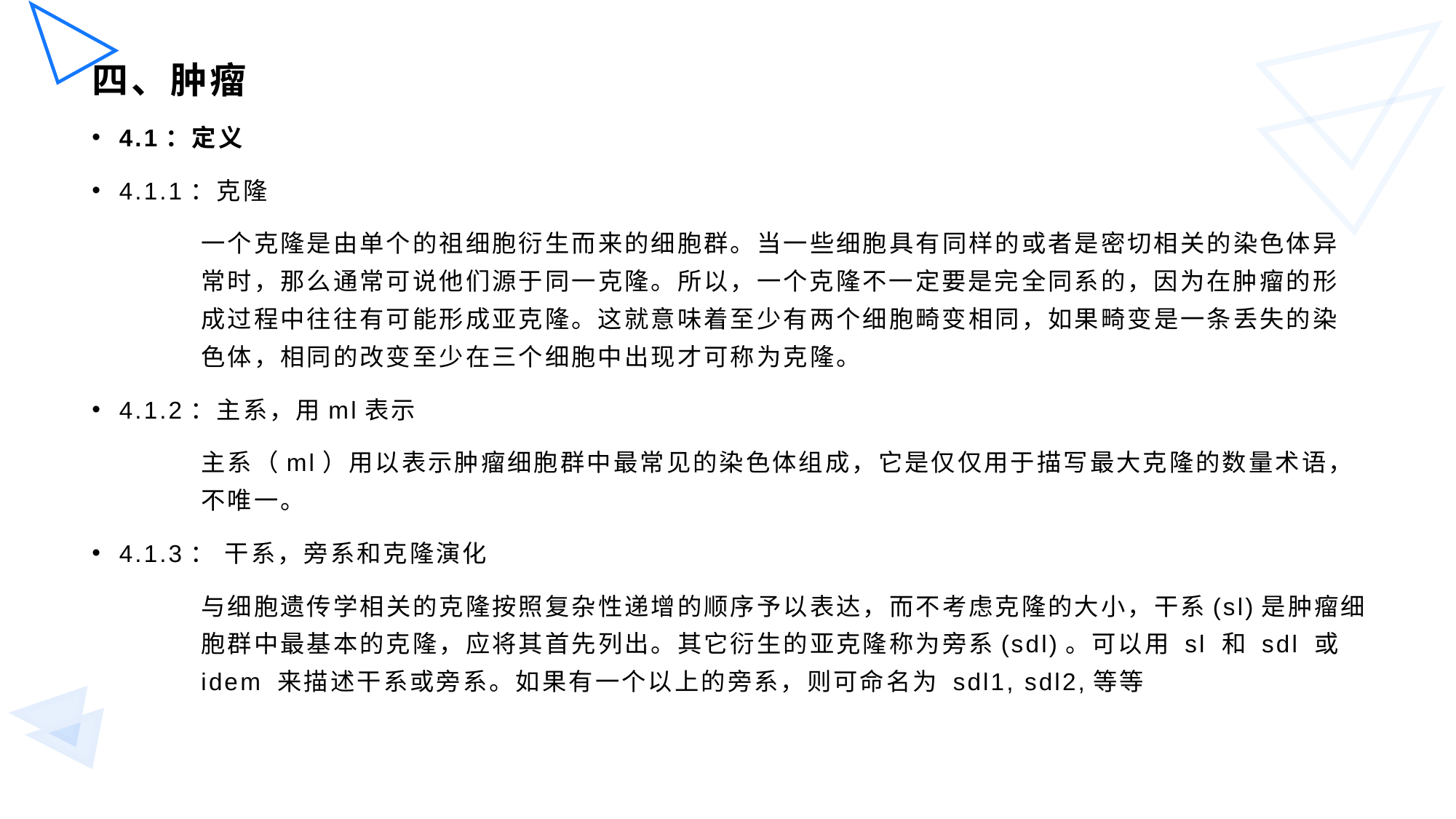

# 四、肿瘤
4.1：定义
4.1.1：克隆
	一个克隆是由单个的祖细胞衍生而来的细胞群。当一些细胞具有同样的或者是密切相关的染色体异	常时，那么通常可说他们源于同一克隆。所以，一个克隆不一定要是完全同系的，因为在肿瘤的形	成过程中往往有可能形成亚克隆。这就意味着至少有两个细胞畸变相同，如果畸变是一条丢失的染	色体，相同的改变至少在三个细胞中出现才可称为克隆。
4.1.2：主系，用ml表示
	主系（ml）用以表示肿瘤细胞群中最常见的染色体组成，它是仅仅用于描写最大克隆的数量术语，	不唯一。
4.1.3： 干系，旁系和克隆演化
	与细胞遗传学相关的克隆按照复杂性递增的顺序予以表达，而不考虑克隆的大小，干系(sl)是肿瘤细	胞群中最基本的克隆，应将其首先列出。其它衍生的亚克隆称为旁系(sdl)。可以用 sl 和 sdl 或 	idem 来描述干系或旁系。如果有一个以上的旁系，则可命名为 sdl1, sdl2,等等